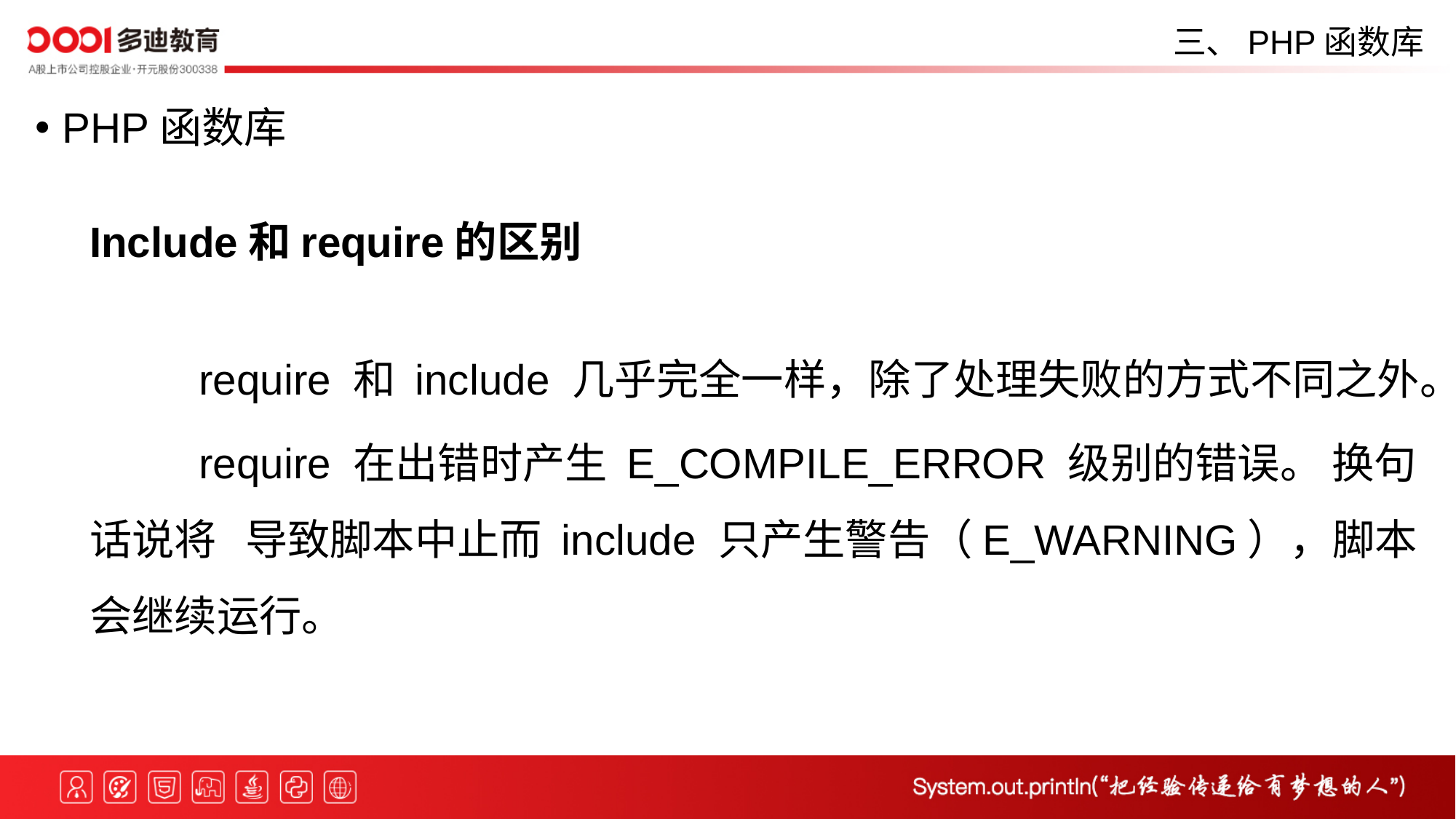

三、PHP函数库
PHP函数库

Include和require的区别

	require 和 include 几乎完全一样，除了处理失败的方式不同之外。
 	require 在出错时产生 E_COMPILE_ERROR 级别的错误。 换句话说将   导致脚本中止而 include 只产生警告（E_WARNING），脚本会继续运行。